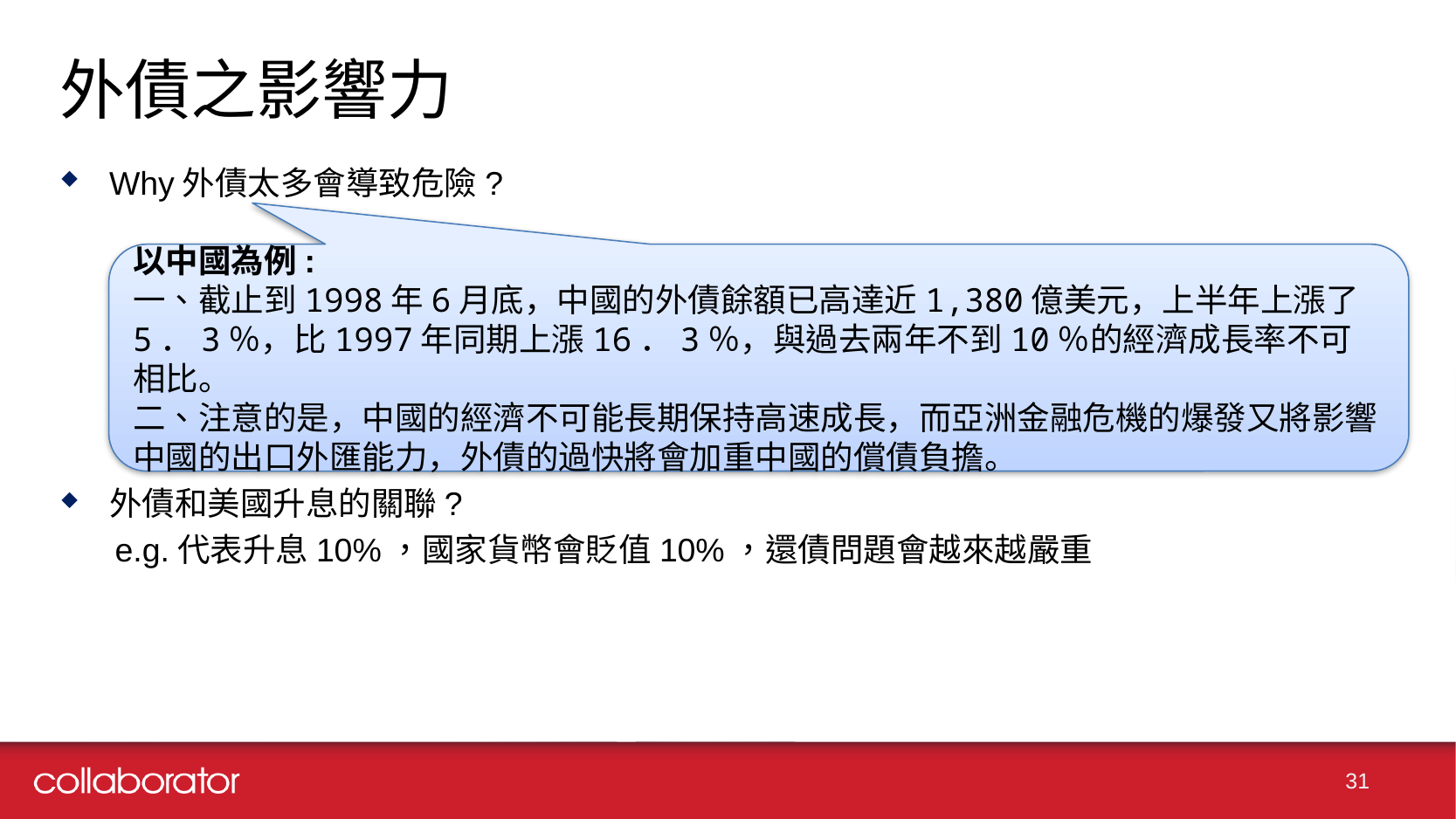

# 外債之影響力
Why外債太多會導致危險?

外債和美國升息的關聯?
      e.g.代表升息10%，國家貨幣會貶值10%，還債問題會越來越嚴重

以中國為例:
一、截止到1998年6月底，中國的外債餘額已高達近1,380億美元，上半年上漲了5．3％，比1997年同期上漲16．3％，與過去兩年不到10％的經濟成長率不可相比。
二、注意的是，中國的經濟不可能長期保持高速成長，而亞洲金融危機的爆發又將影響中國的出口外匯能力，外債的過快將會加重中國的償債負擔。
31